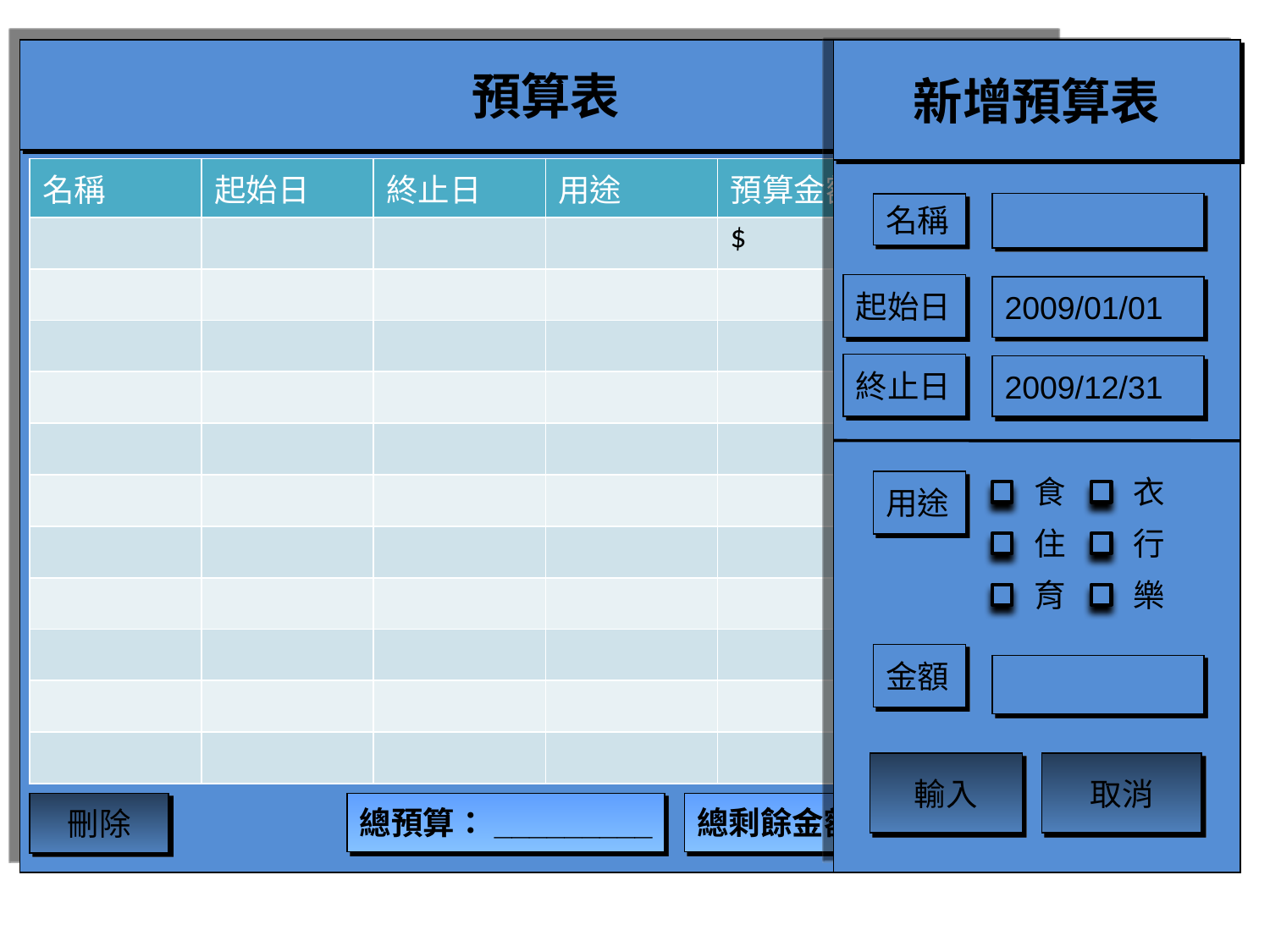

預算表
新增預算表

輸入
取消
名稱
起始日
2009/01/01
終止日
2009/12/31
食
衣
用途

住
行

育
樂

金額

| 名稱 | 起始日 | 終止日 | 用途 | 預算金額 | 剩餘金額 |
| --- | --- | --- | --- | --- | --- |
|  |  |  |  | $ | $ |
|  |  |  |  |  |  |
|  |  |  |  |  |  |
|  |  |  |  |  |  |
|  |  |  |  |  |  |
|  |  |  |  |  |  |
|  |  |  |  |  |  |
|  |  |  |  |  |  |
|  |  |  |  |  |  |
|  |  |  |  |  |  |
|  |  |  |  |  |  |
刪除
總預算：_________
總剩餘金額：_________